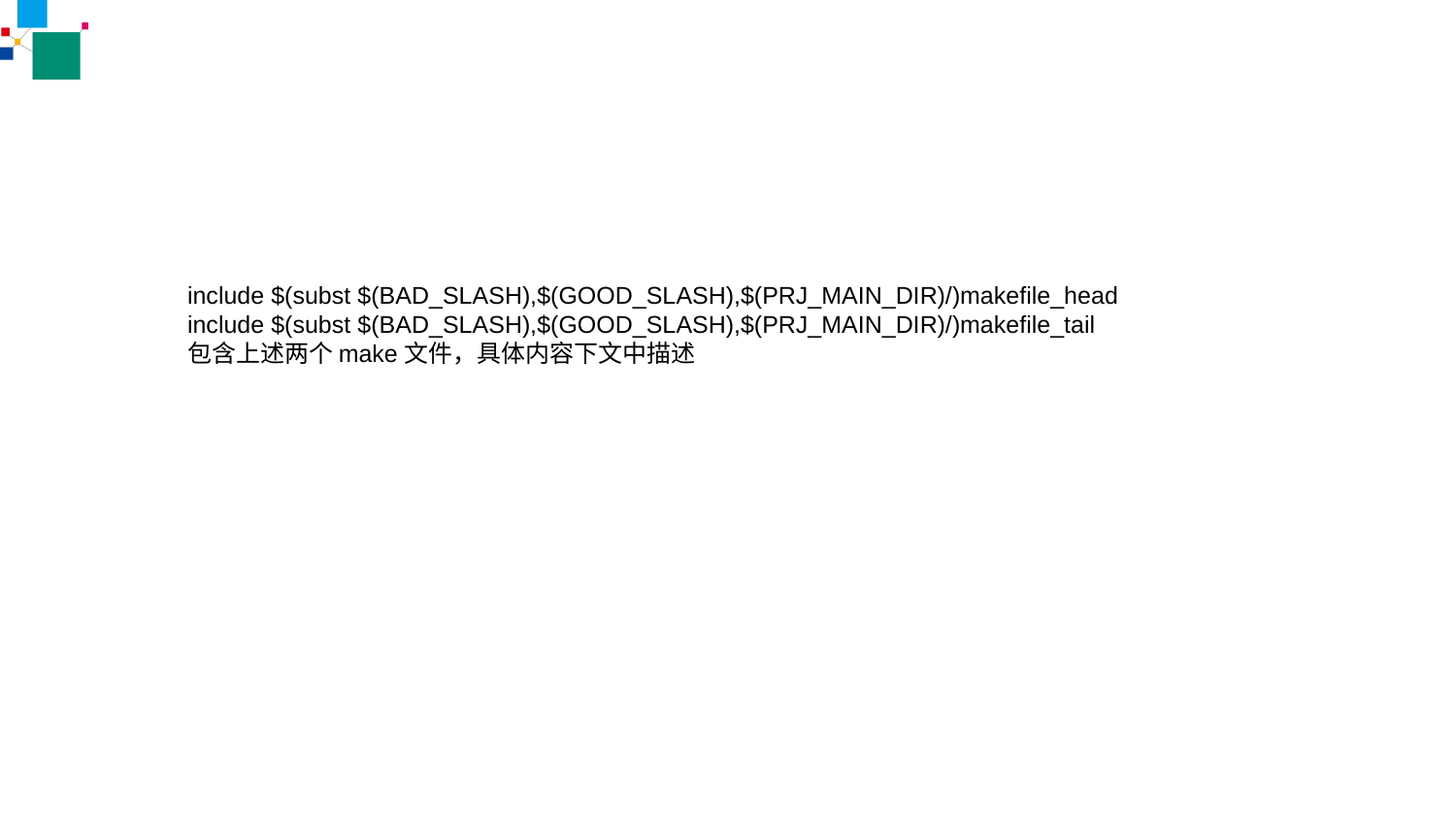

include $(subst $(BAD_SLASH),$(GOOD_SLASH),$(PRJ_MAIN_DIR)/)makefile_head
include $(subst $(BAD_SLASH),$(GOOD_SLASH),$(PRJ_MAIN_DIR)/)makefile_tail
包含上述两个make文件，具体内容下文中描述